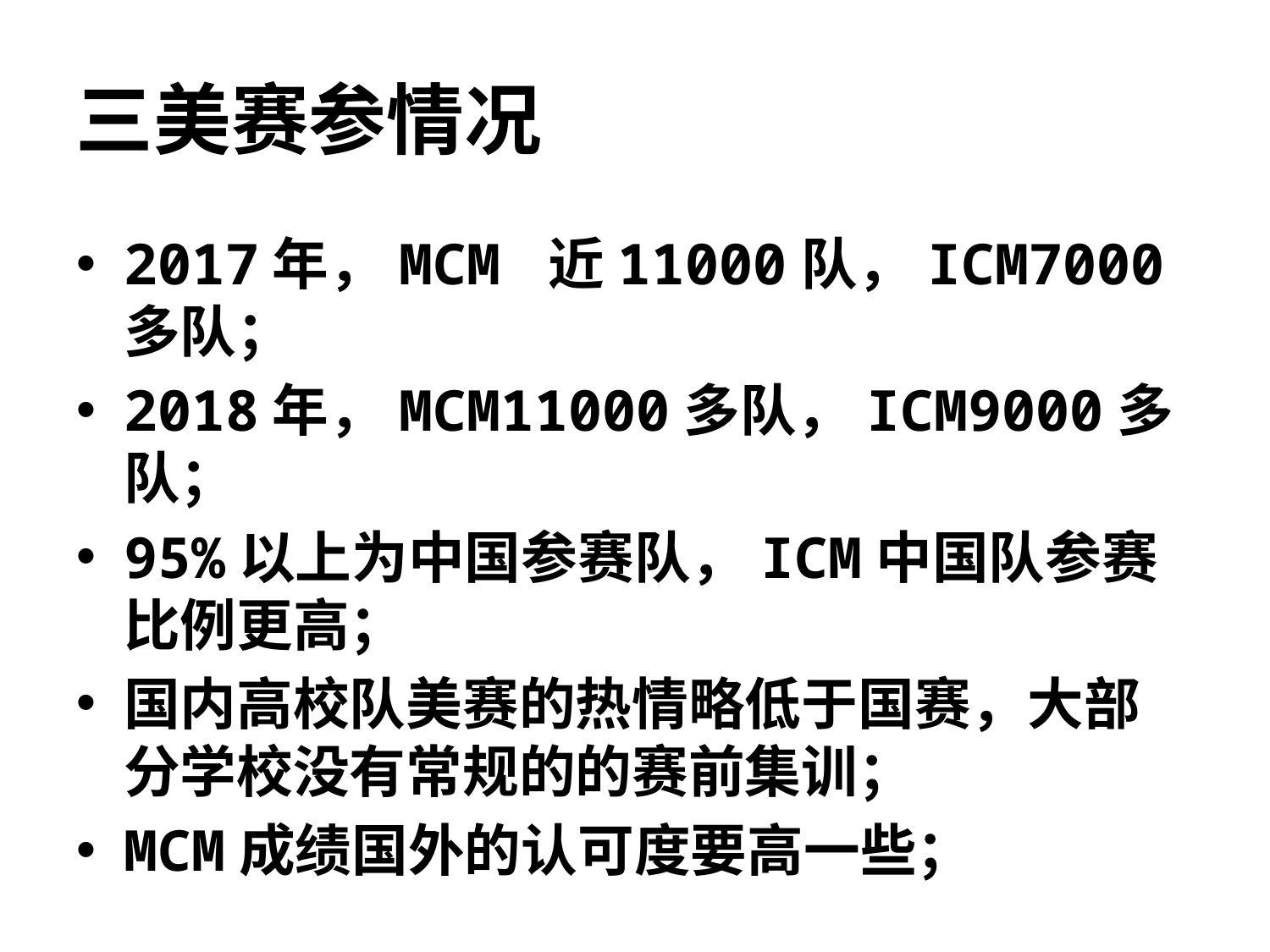

# 三美赛参情况
2017年，MCM 近11000队，ICM7000多队；
2018年，MCM11000多队，ICM9000多队；
95%以上为中国参赛队，ICM中国队参赛比例更高；
国内高校队美赛的热情略低于国赛，大部分学校没有常规的的赛前集训；
MCM成绩国外的认可度要高一些；